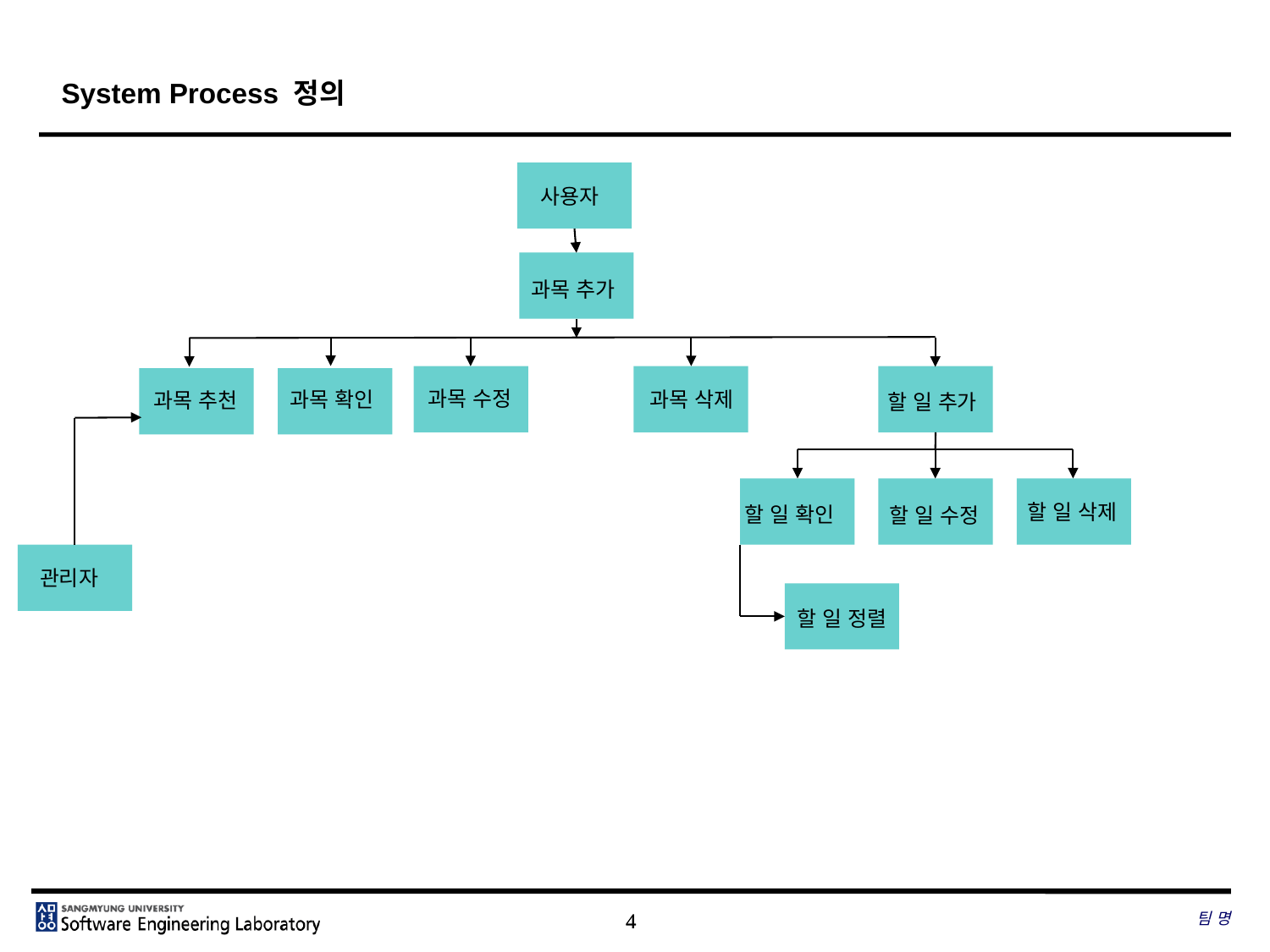

# System Process 정의

사용자

과목 추가

과목 수정
과목 확인
과목 삭제
과목 추천
할 일 추가

할 일 삭제
할 일 확인
할 일 수정

관리자

할 일 정렬
팀 명